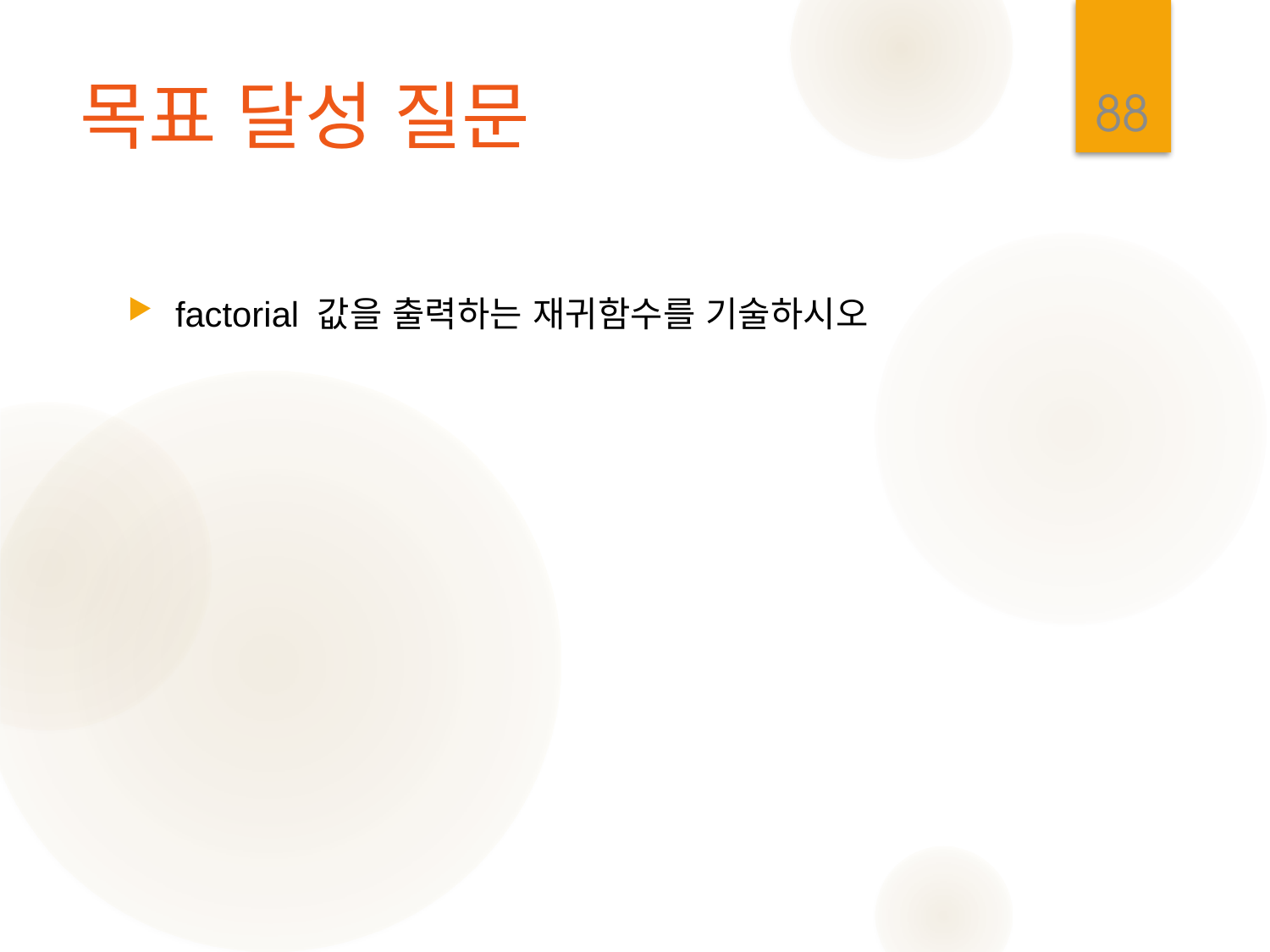

88
# 목표 달성 질문
factorial 값을 출력하는 재귀함수를 기술하시오